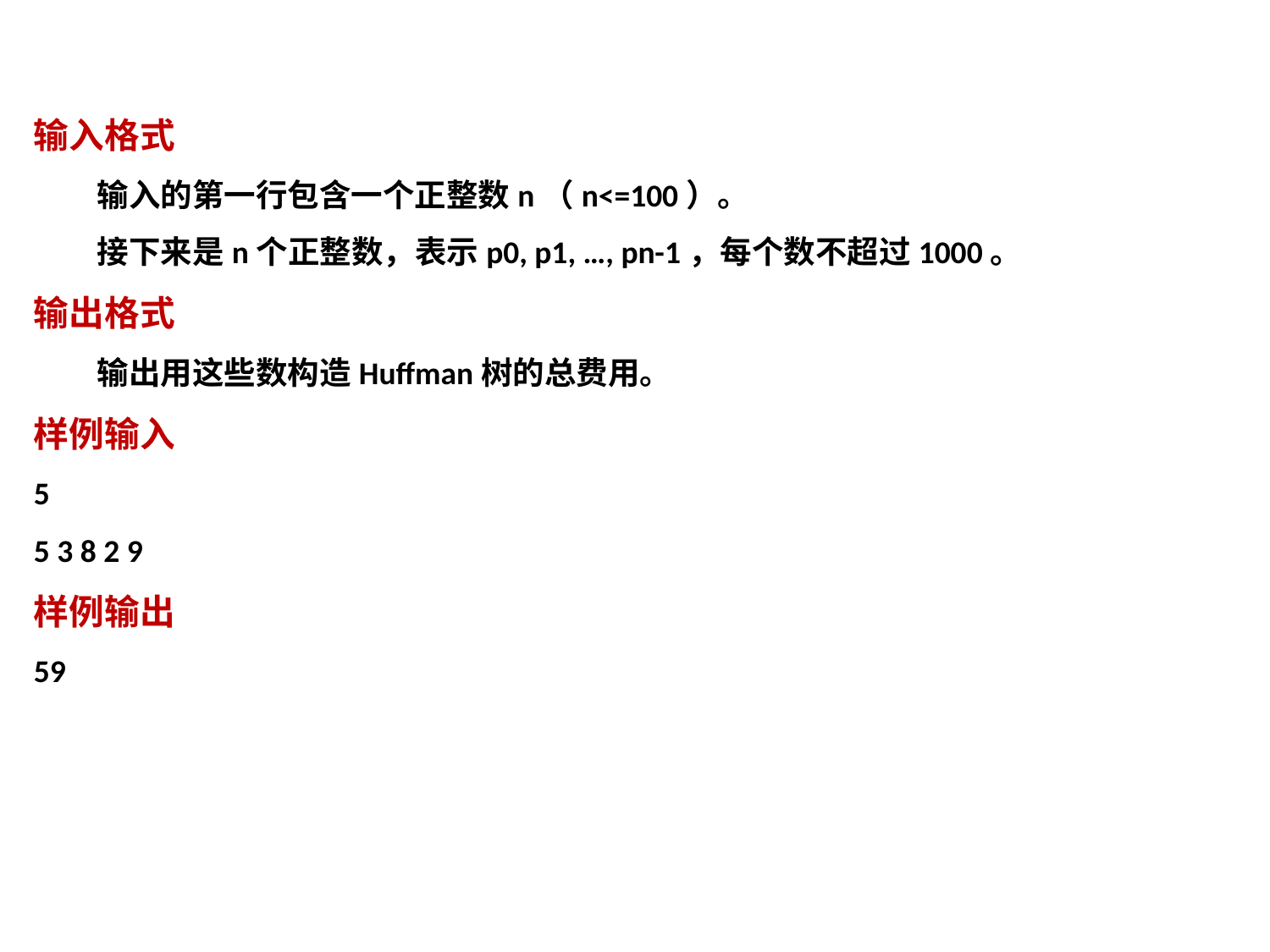

输入格式
　　输入的第一行包含一个正整数n（n<=100）。
　　接下来是n个正整数，表示p0, p1, …, pn-1，每个数不超过1000。
输出格式
　　输出用这些数构造Huffman树的总费用。
样例输入
5
5 3 8 2 9
样例输出
59